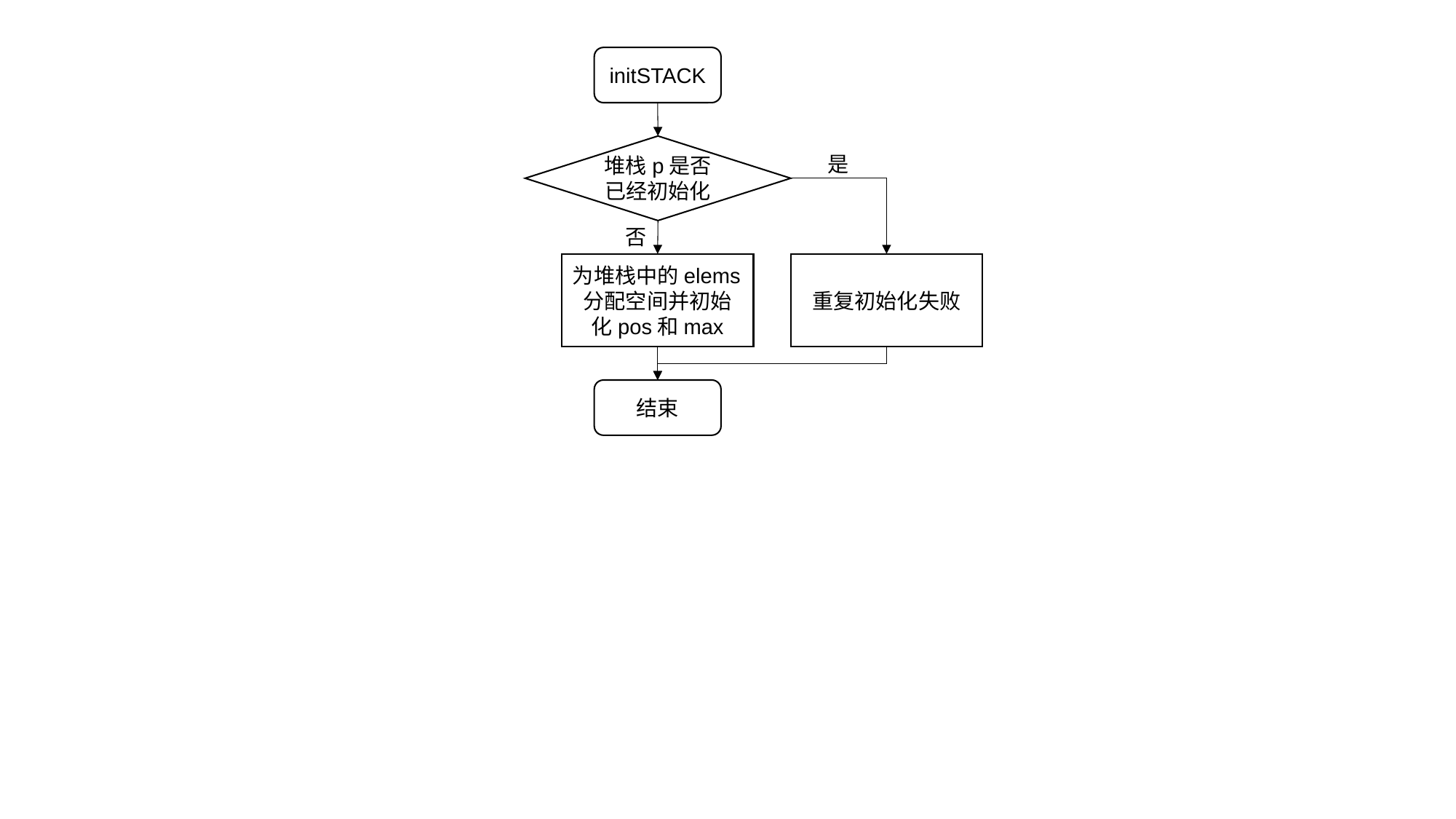

initSTACK
堆栈p是否已经初始化
是
否
为堆栈中的elems分配空间并初始化pos和max
重复初始化失败
结束